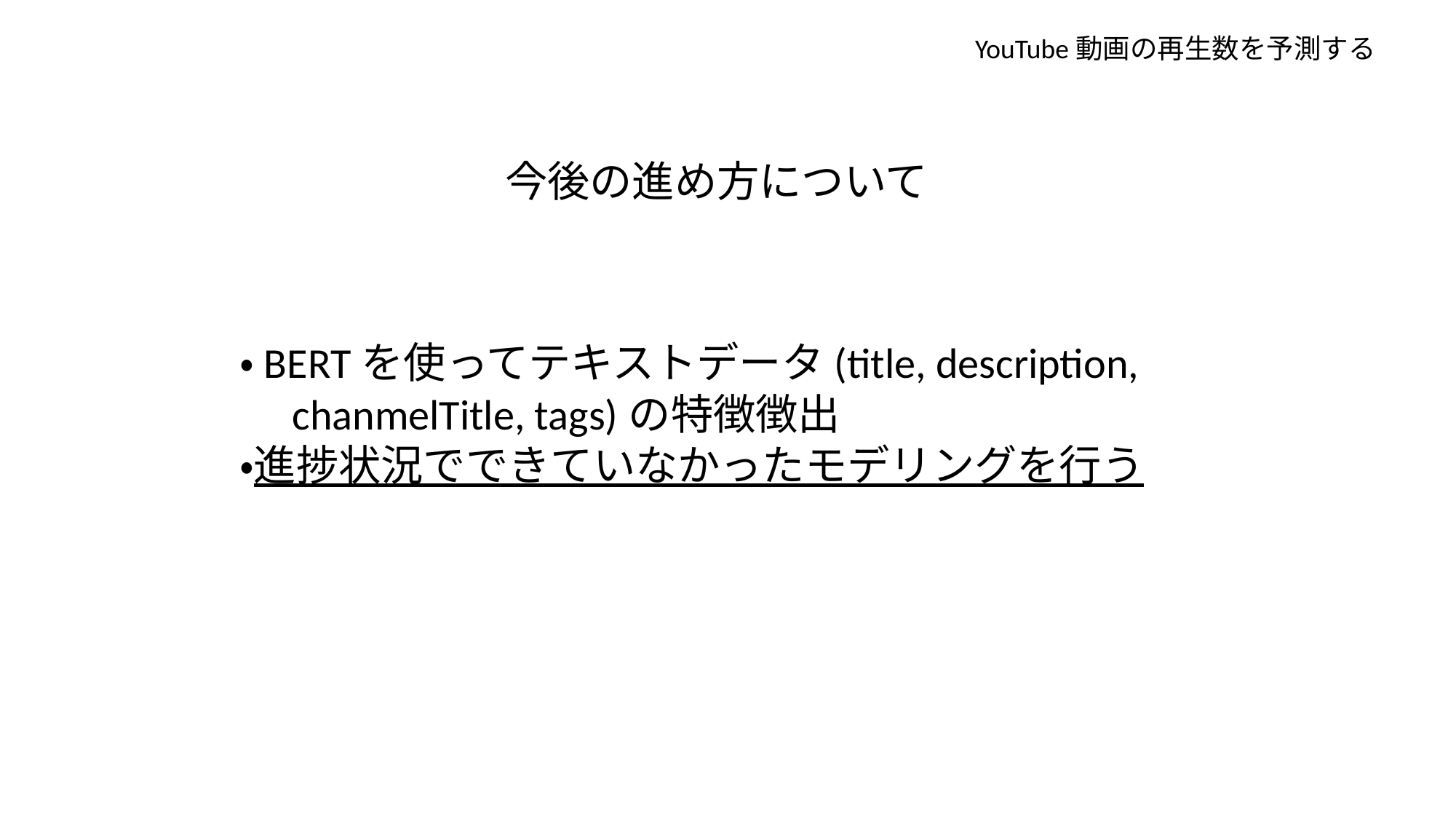

YouTube動画の再生数を予測する
今後の進め方について
・BERTを使ってテキストデータ(title, description,
　chanmelTitle, tags)の特徴徴出
・進捗状況でできていなかったモデリングを行う